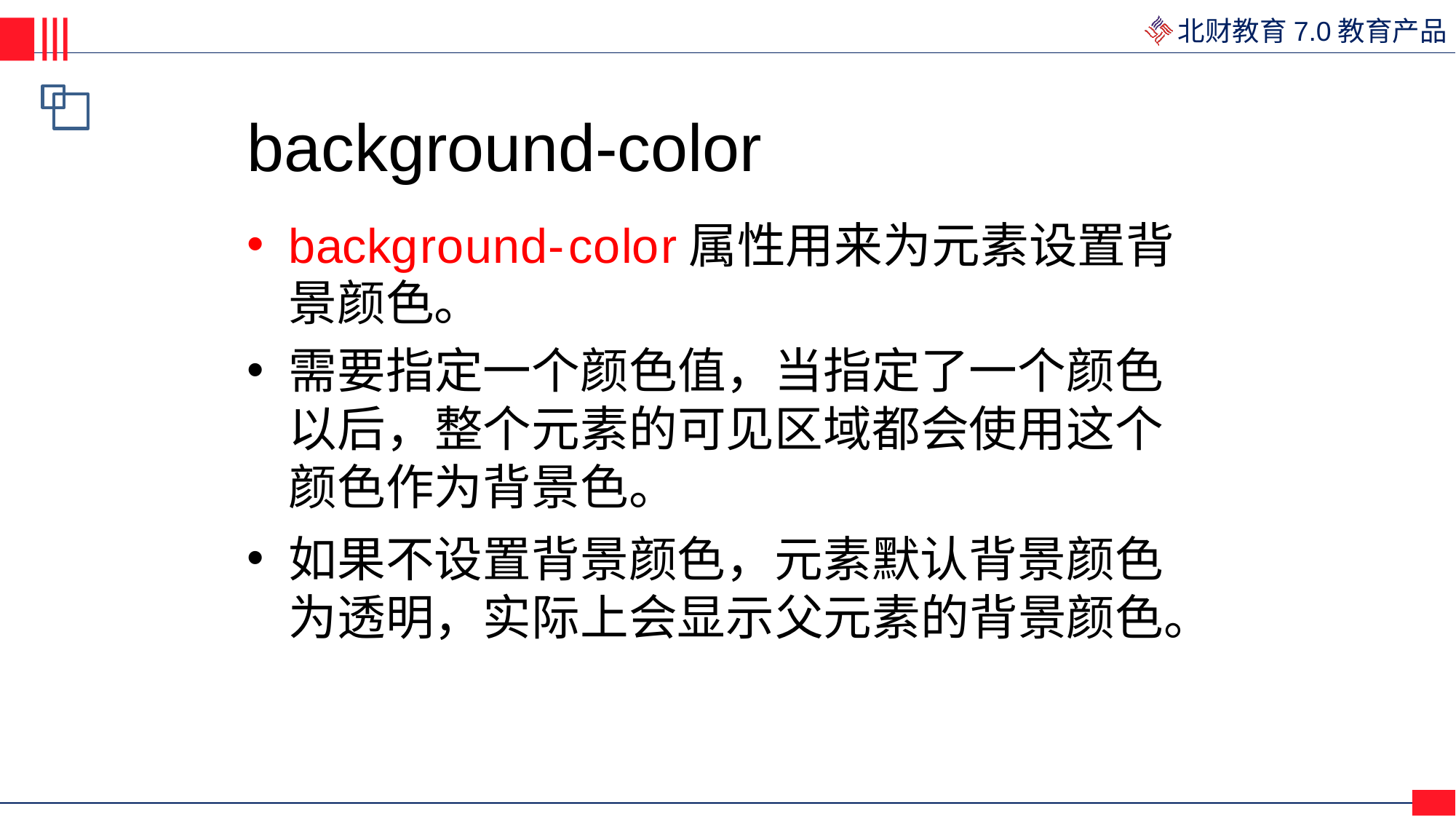

# background-color
background-color属性用来为元素设置背 景颜色。
需要指定一个颜色值，当指定了一个颜色 以后，整个元素的可见区域都会使用这个 颜色作为背景色。
如果不设置背景颜色，元素默认背景颜色 为透明，实际上会显示父元素的背景颜色。